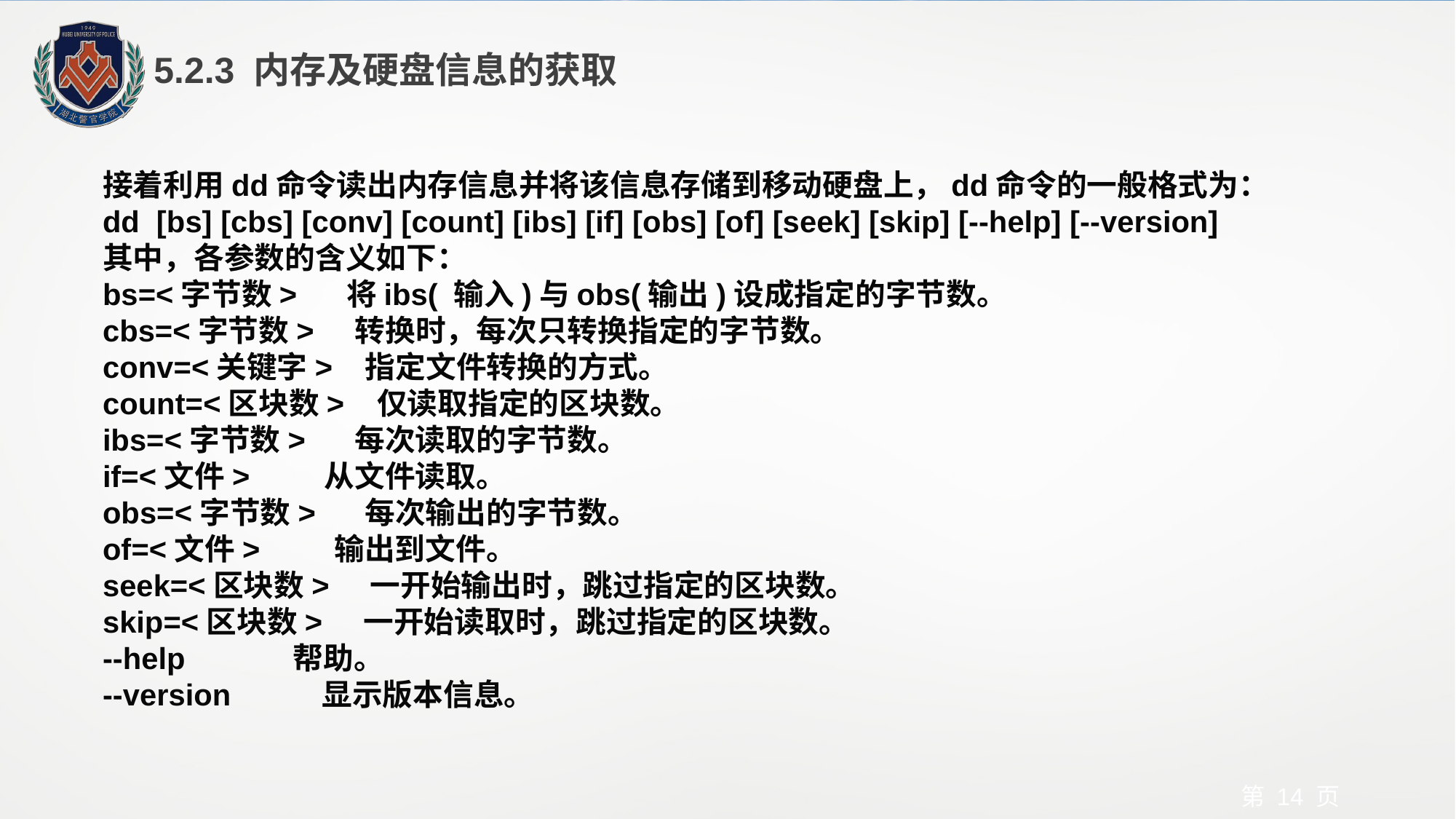

5.2.3 内存及硬盘信息的获取
接着利用dd命令读出内存信息并将该信息存储到移动硬盘上，dd命令的一般格式为：
dd  [bs] [cbs] [conv] [count] [ibs] [if] [obs] [of] [seek] [skip] [--help] [--version]
其中，各参数的含义如下：
bs=<字节数>     将ibs( 输入)与obs(输出)设成指定的字节数。
cbs=<字节数>    转换时，每次只转换指定的字节数。
conv=<关键字>   指定文件转换的方式。
count=<区块数>   仅读取指定的区块数。
ibs=<字节数>     每次读取的字节数。
if=<文件>        从文件读取。
obs=<字节数>     每次输出的字节数。
of=<文件>        输出到文件。
seek=<区块数>    一开始输出时，跳过指定的区块数。
skip=<区块数>    一开始读取时，跳过指定的区块数。
--help            帮助。
--version          显示版本信息。